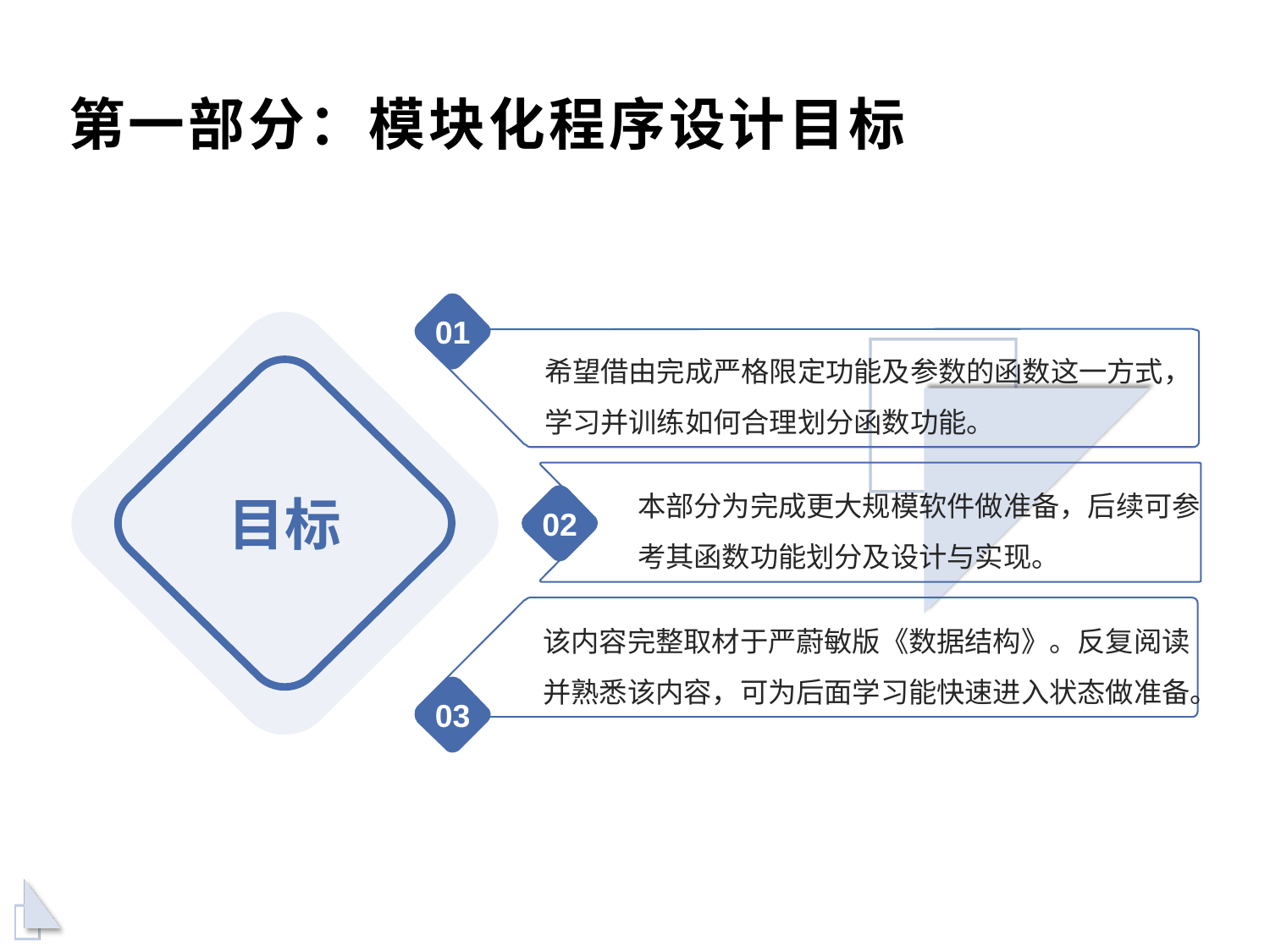

第一部分：模块化程序设计目标
01

希望借由完成严格限定功能及参数的函数这一方式，学习并训练如何合理划分函数功能。
目标
本部分为完成更大规模软件做准备，后续可参考其函数功能划分及设计与实现。
02
该内容完整取材于严蔚敏版《数据结构》。反复阅读并熟悉该内容，可为后面学习能快速进入状态做准备。
03
6